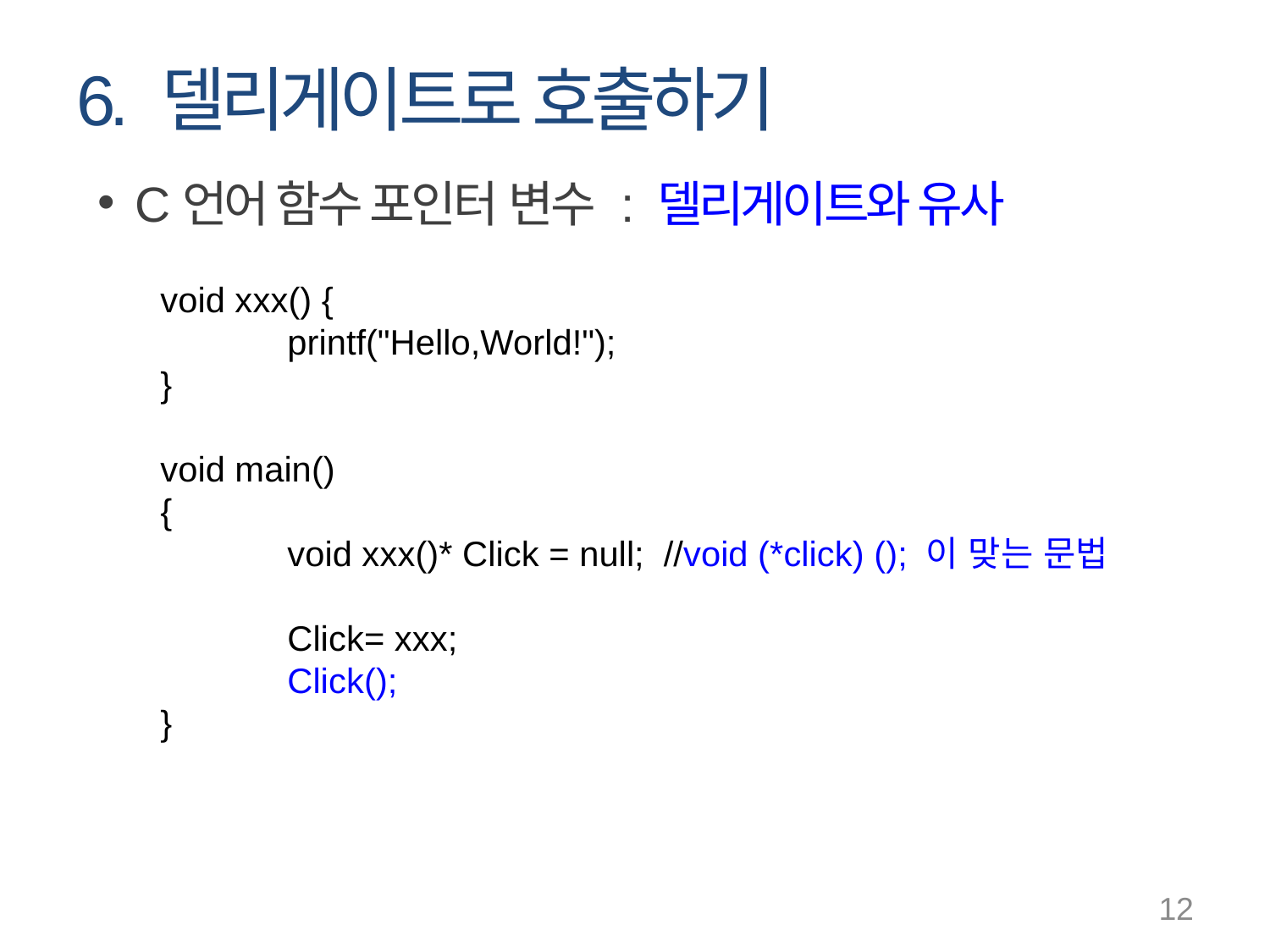

# 6. 델리게이트로 호출하기
C언어 함수 포인터 변수 : 델리게이트와 유사
void xxx() {
	printf("Hello,World!");
}

void main()
{
	void xxx()* Click = null;  //void (*click) (); 이 맞는 문법

	Click= xxx;
	Click();
}
12